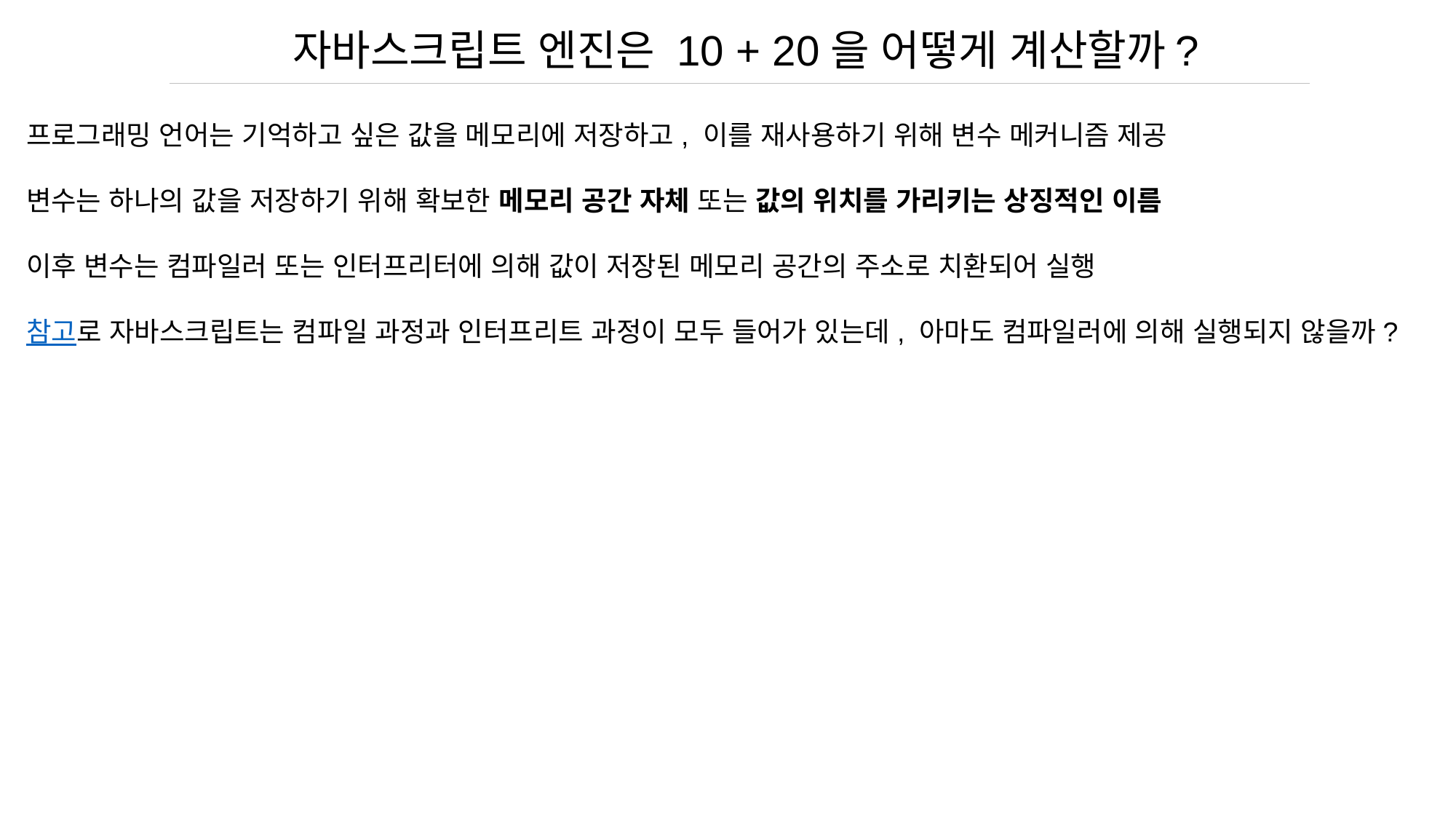

자바스크립트 엔진은 10 + 20을 어떻게 계산할까?
프로그래밍 언어는 기억하고 싶은 값을 메모리에 저장하고, 이를 재사용하기 위해 변수 메커니즘 제공

변수는 하나의 값을 저장하기 위해 확보한 메모리 공간 자체 또는 값의 위치를 가리키는 상징적인 이름

이후 변수는 컴파일러 또는 인터프리터에 의해 값이 저장된 메모리 공간의 주소로 치환되어 실행

참고로 자바스크립트는 컴파일 과정과 인터프리트 과정이 모두 들어가 있는데, 아마도 컴파일러에 의해 실행되지 않을까?